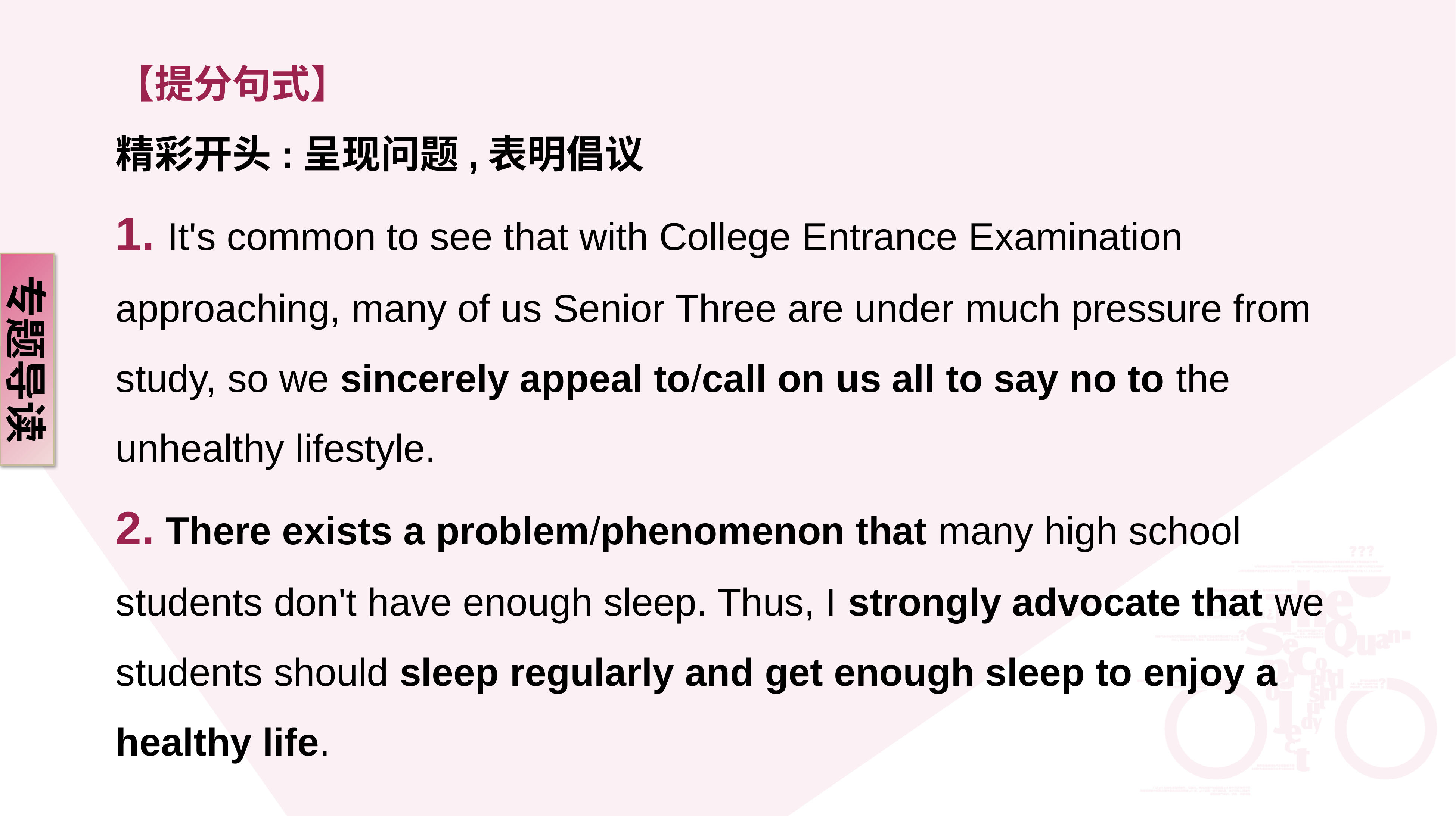

【提分句式】
精彩开头:呈现问题,表明倡议
1. It's common to see that with College Entrance Examination approaching, many of us Senior Three are under much pressure from study, so we sincerely appeal to/call on us all to say no to the unhealthy lifestyle.
2. There exists a problem/phenomenon that many high school students don't have enough sleep. Thus, I strongly advocate that we students should sleep regularly and get enough sleep to enjoy a healthy life.
专题导读